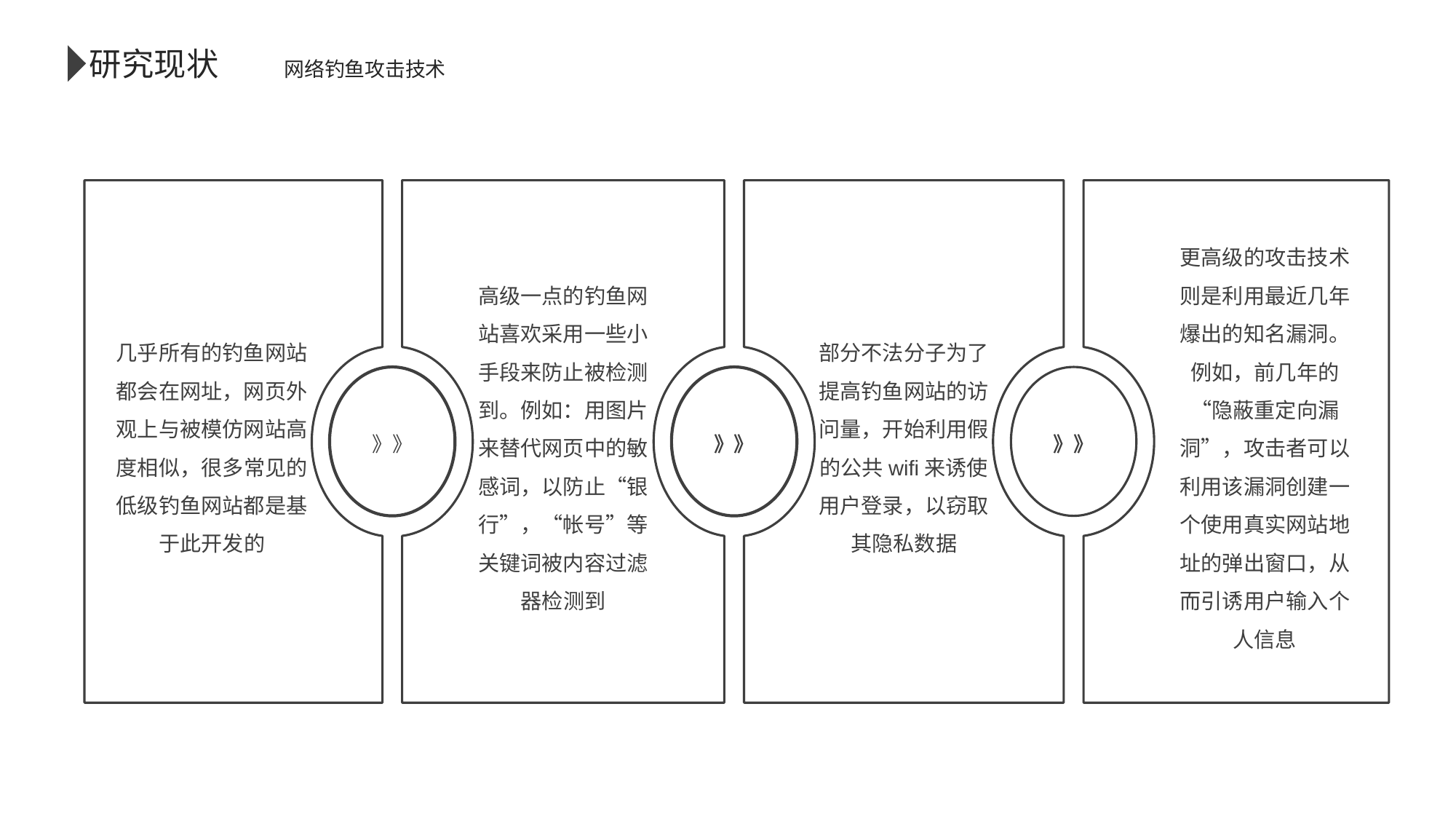

研究现状
网络钓鱼攻击技术

几乎所有的钓鱼网站都会在网址，网页外观上与被模仿网站高度相似，很多常见的低级钓鱼网站都是基于此开发的
高级一点的钓鱼网站喜欢采用一些小手段来防止被检测到。例如：用图片来替代网页中的敏感词，以防止“银行”，“帐号”等关键词被内容过滤器检测到
部分不法分子为了提高钓鱼网站的访问量，开始利用假的公共wifi来诱使用户登录，以窃取其隐私数据
更高级的攻击技术则是利用最近几年爆出的知名漏洞。例如，前几年的“隐蔽重定向漏洞”，攻击者可以利用该漏洞创建一个使用真实网站地址的弹出窗口，从而引诱用户输入个人信息
》》
》》
》》